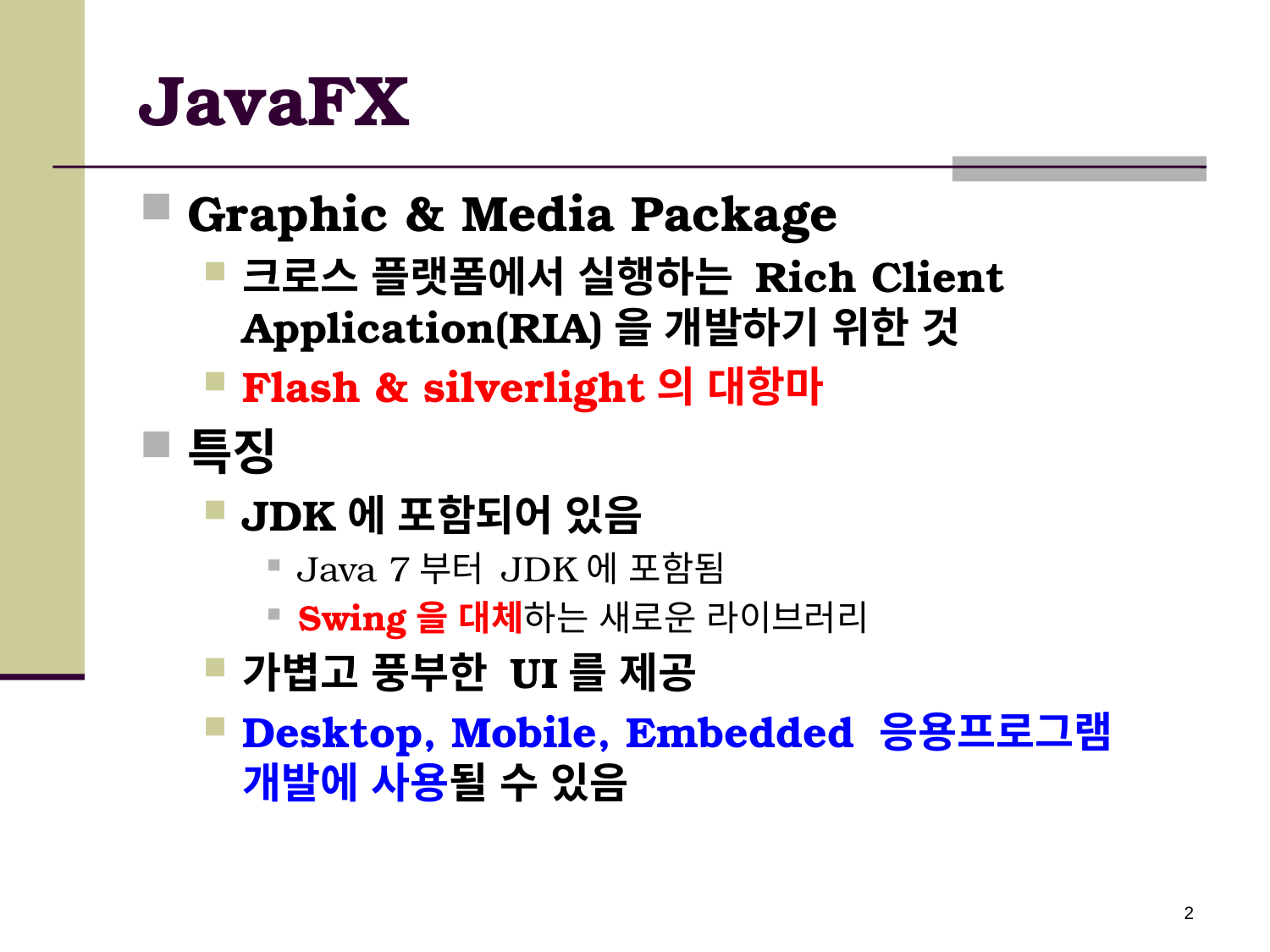

# JavaFX
Graphic & Media Package
크로스 플랫폼에서 실행하는 Rich Client Application(RIA)을 개발하기 위한 것
Flash & silverlight의 대항마
특징
JDK에 포함되어 있음
Java 7부터 JDK에 포함됨
Swing을 대체하는 새로운 라이브러리
가볍고 풍부한 UI를 제공
Desktop, Mobile, Embedded 응용프로그램 개발에 사용될 수 있음
2